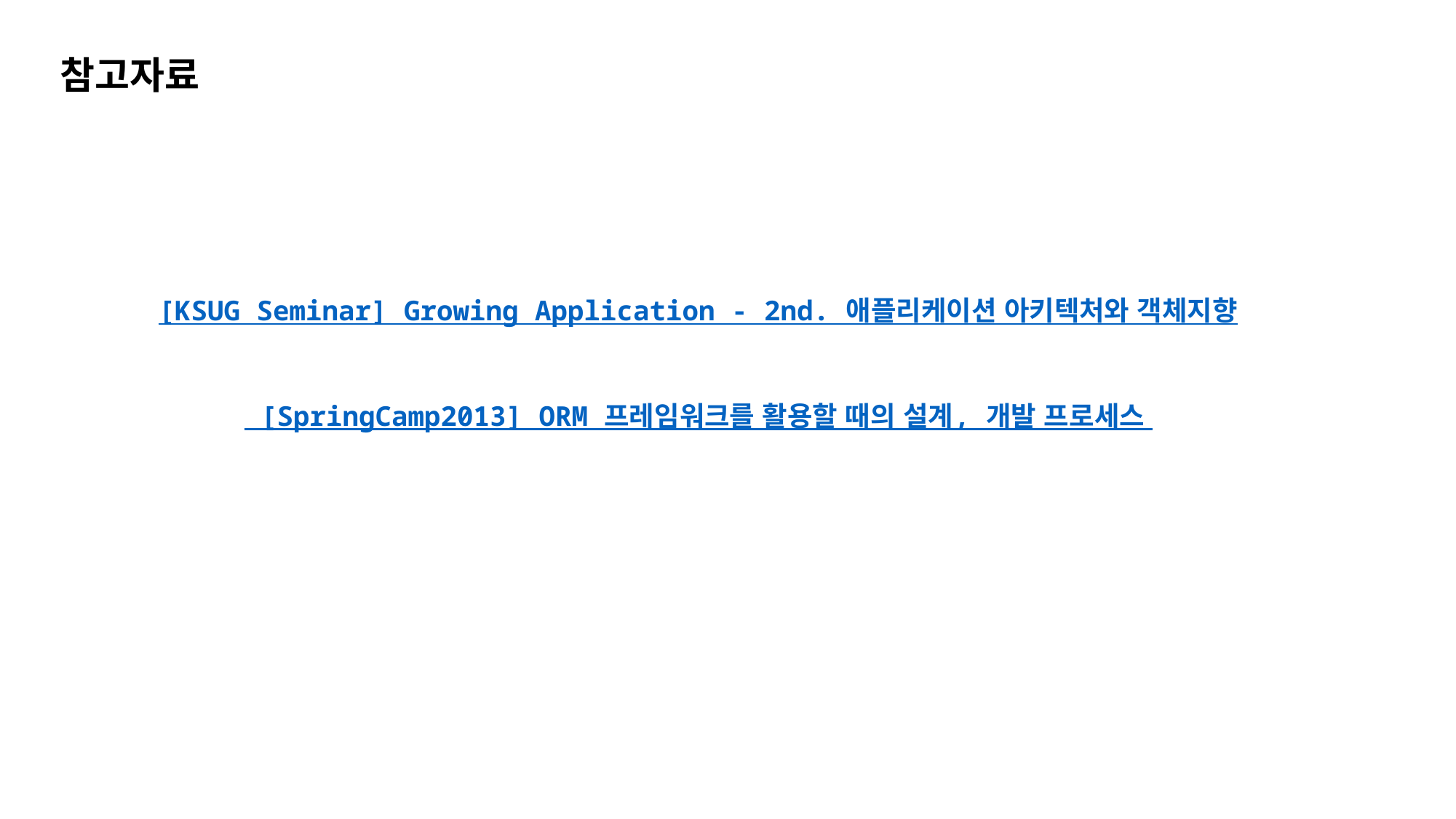

참고자료
[KSUG Seminar] Growing Application - 2nd. 애플리케이션 아키텍처와 객체지향

 [SpringCamp2013] ORM 프레임워크를 활용할 때의 설계, 개발 프로세스